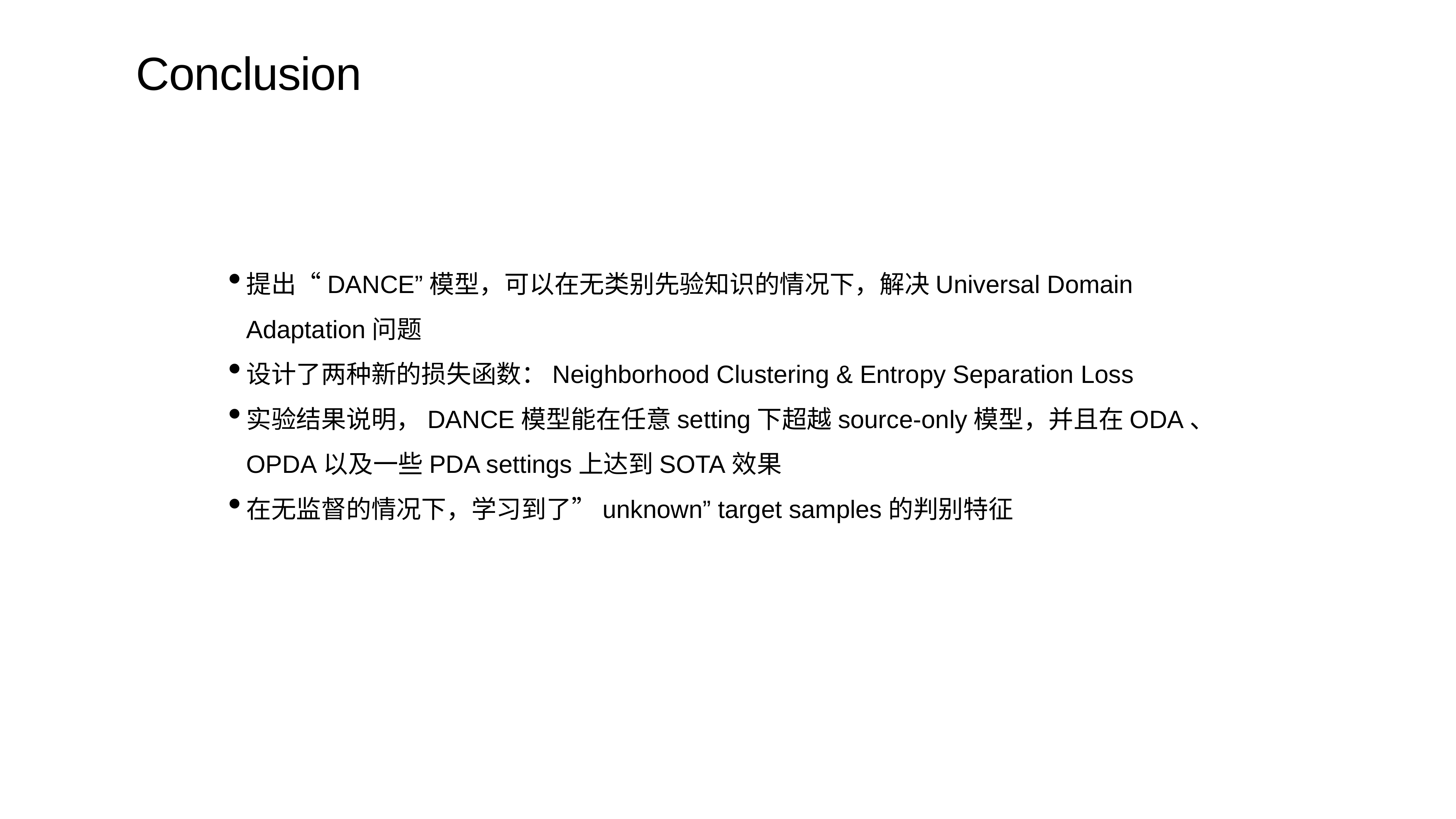

# Conclusion
提出“DANCE”模型，可以在无类别先验知识的情况下，解决Universal Domain Adaptation问题
设计了两种新的损失函数：Neighborhood Clustering & Entropy Separation Loss
实验结果说明，DANCE模型能在任意setting下超越source-only模型，并且在ODA、OPDA以及一些PDA settings上达到SOTA效果
在无监督的情况下，学习到了”unknown” target samples的判别特征